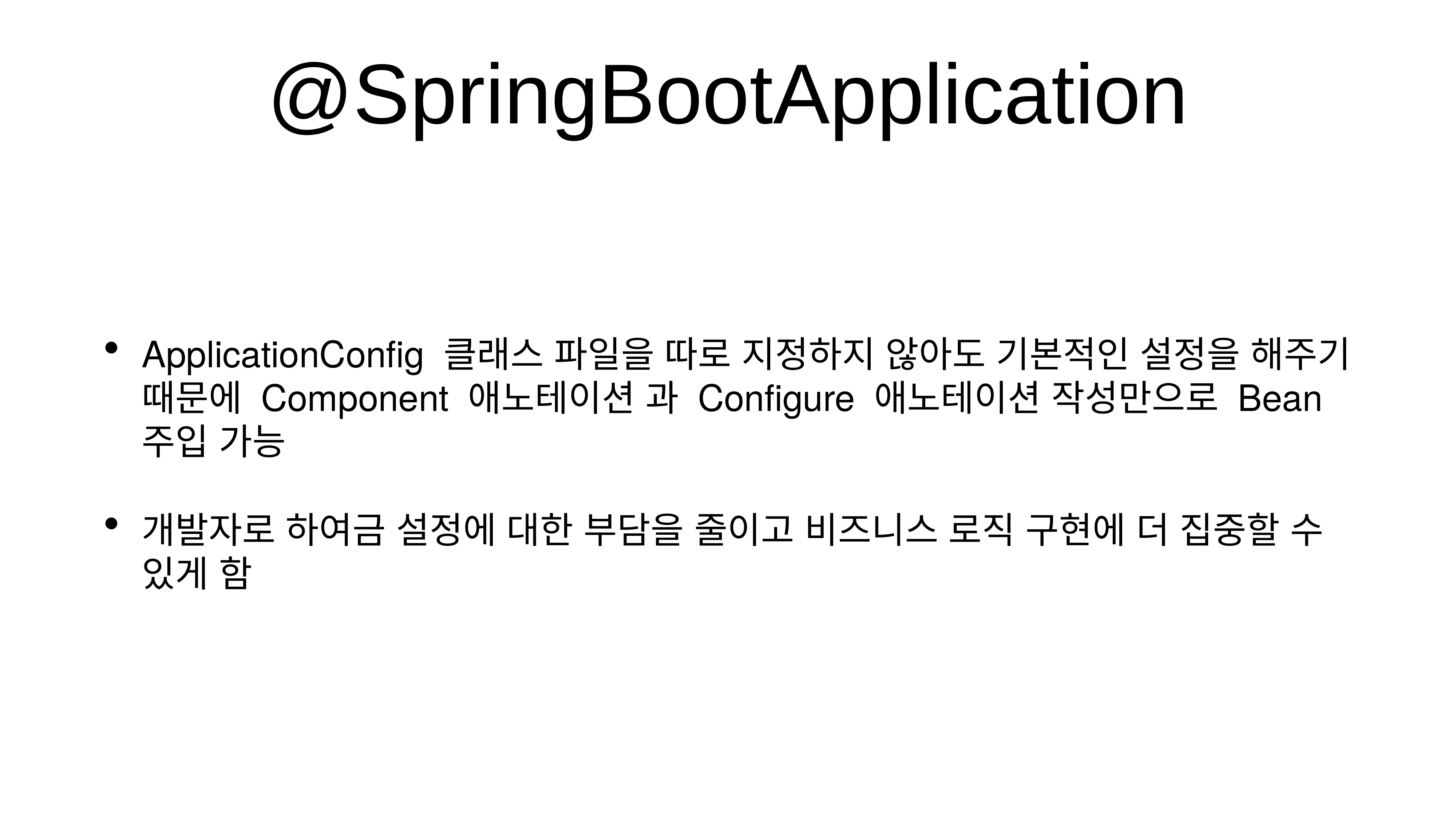

# @SpringBootApplication
ApplicationConfig 클래스 파일을 따로 지정하지 않아도 기본적인 설정을 해주기 때문에 Component 애노테이션 과 Configure 애노테이션 작성만으로 Bean 주입 가능
개발자로 하여금 설정에 대한 부담을 줄이고 비즈니스 로직 구현에 더 집중할 수 있게 함